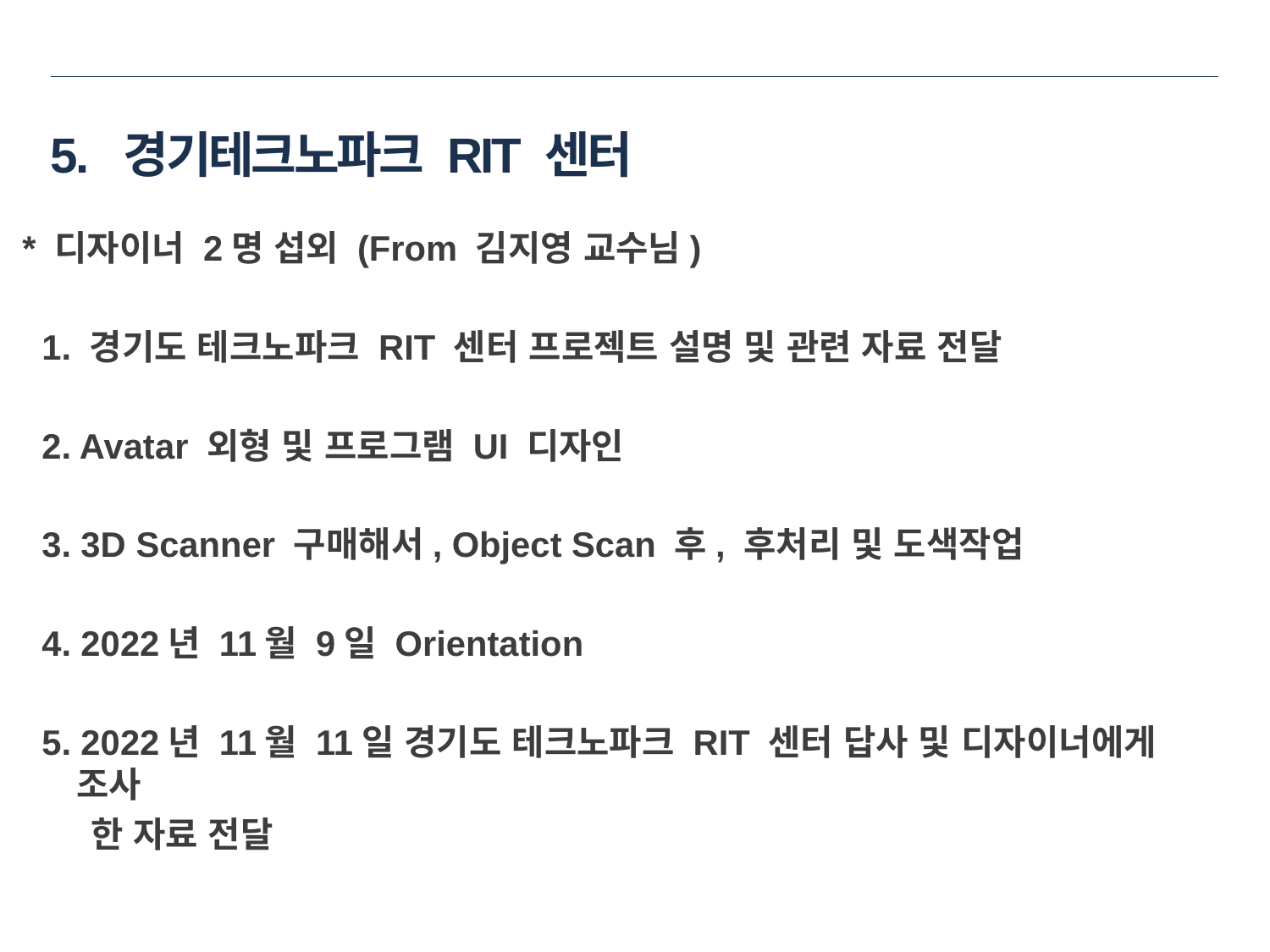

5.  경기테크노파크 RIT 센터

 * 디자이너 2명 섭외 (From 김지영 교수님)

   1. 경기도 테크노파크 RIT 센터 프로젝트 설명 및 관련 자료 전달

   2. Avatar 외형 및 프로그램 UI 디자인

   3. 3D Scanner 구매해서, Object Scan 후, 후처리 및 도색작업

   4. 2022년 11월 9일 Orientation

   5. 2022년 11월 11일 경기도 테크노파크 RIT 센터 답사 및 디자이너에게 조사
       한 자료 전달